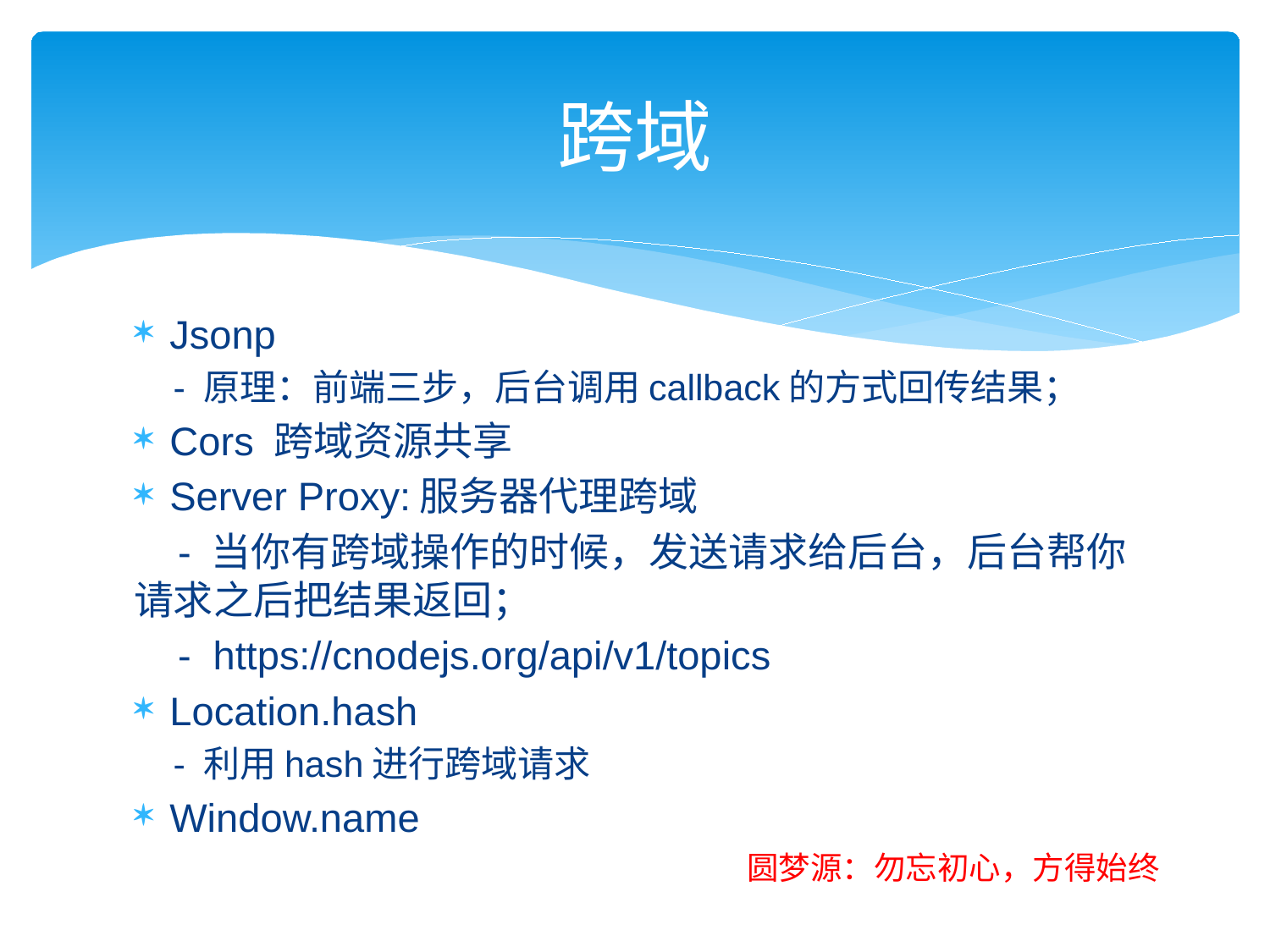

# 跨域
Jsonp
- 原理：前端三步，后台调用callback的方式回传结果；
Cors 跨域资源共享
Server Proxy:服务器代理跨域
    - 当你有跨域操作的时候，发送请求给后台，后台帮你请求之后把结果返回；
    -  https://cnodejs.org/api/v1/topics
Location.hash
- 利用hash进行跨域请求
Window.name